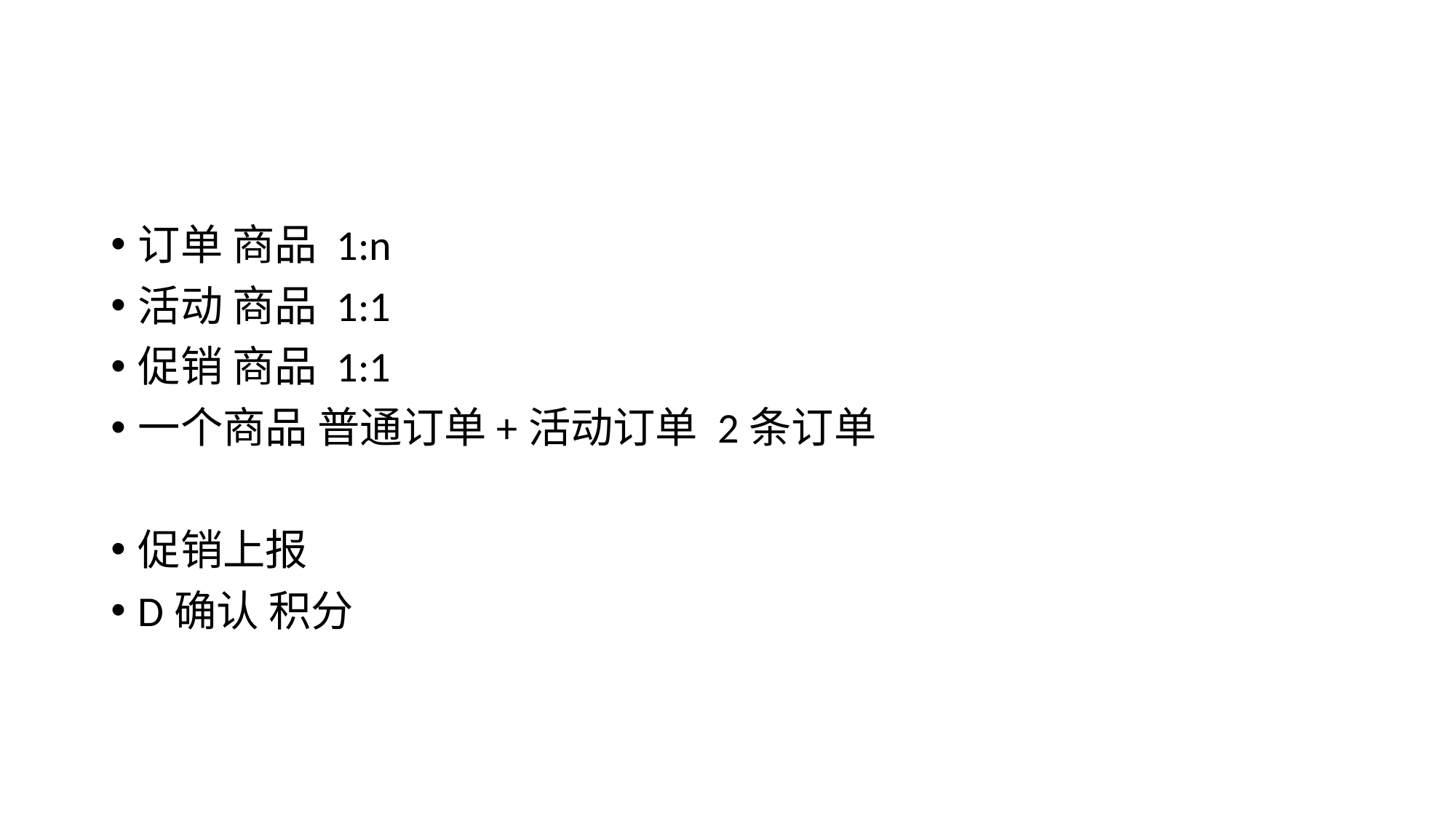

#
订单 商品 1:n
活动 商品 1:1
促销 商品 1:1
一个商品 普通订单+活动订单 2条订单

促销上报
D确认 积分